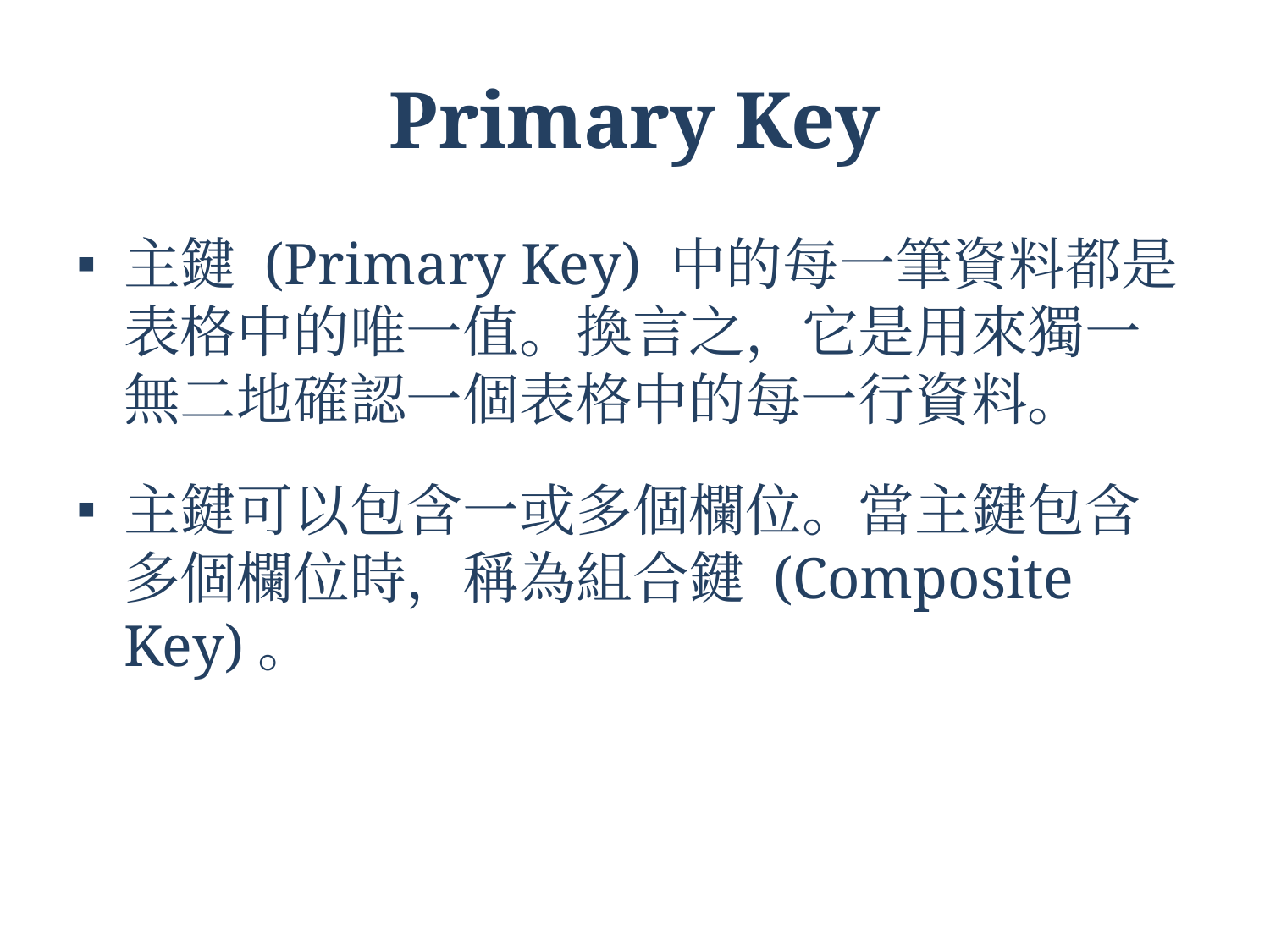

# Primary Key
主鍵 (Primary Key) 中的每一筆資料都是表格中的唯一值。換言之，它是用來獨一無二地確認一個表格中的每一行資料。
主鍵可以包含一或多個欄位。當主鍵包含多個欄位時，稱為組合鍵 (Composite Key)。